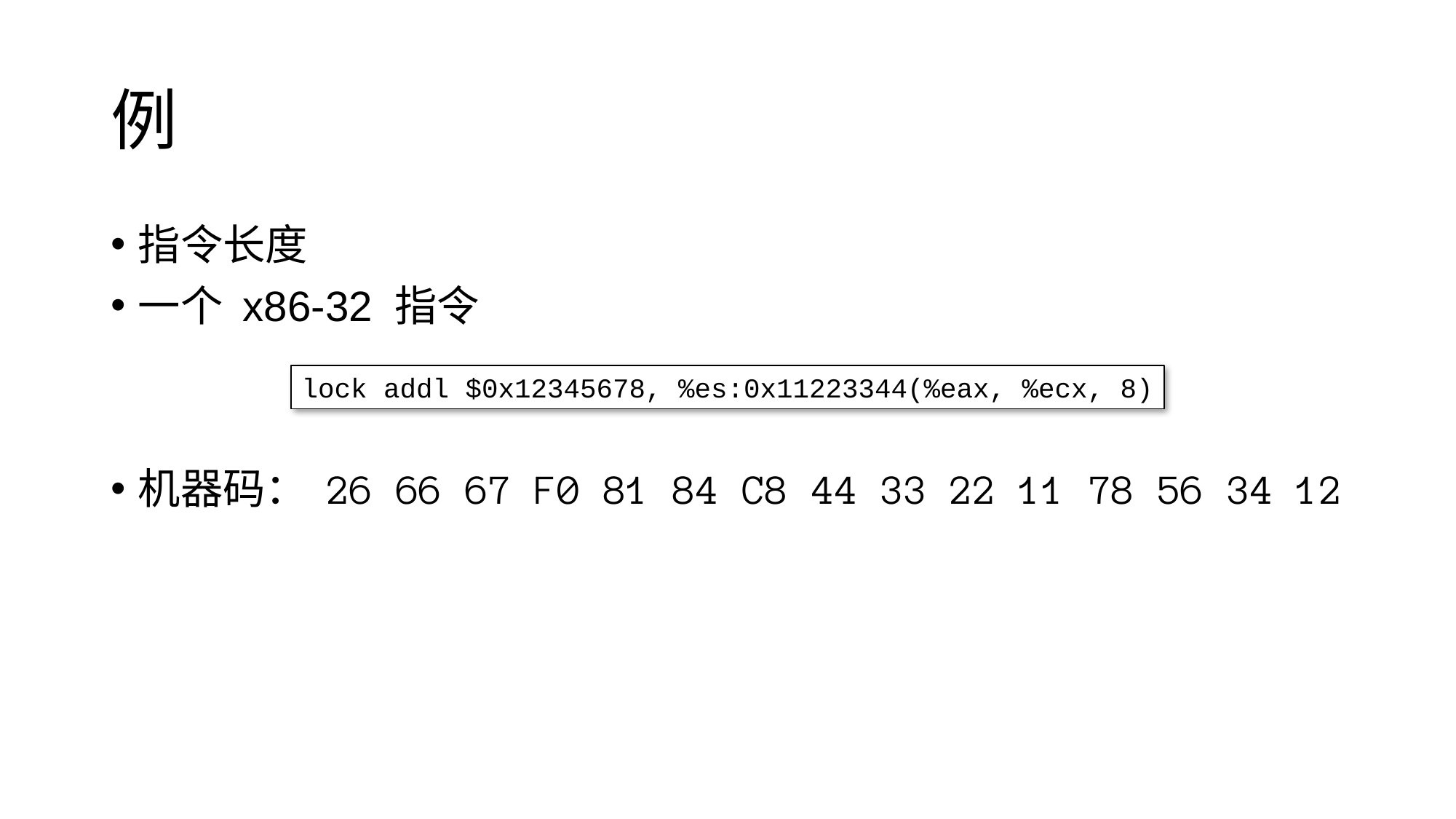

# 例
指令长度
一个 x86-32 指令

机器码： 26 66 67 F0 81 84 C8 44 33 22 11 78 56 34 12
lock addl $0x12345678, %es:0x11223344(%eax, %ecx, 8)